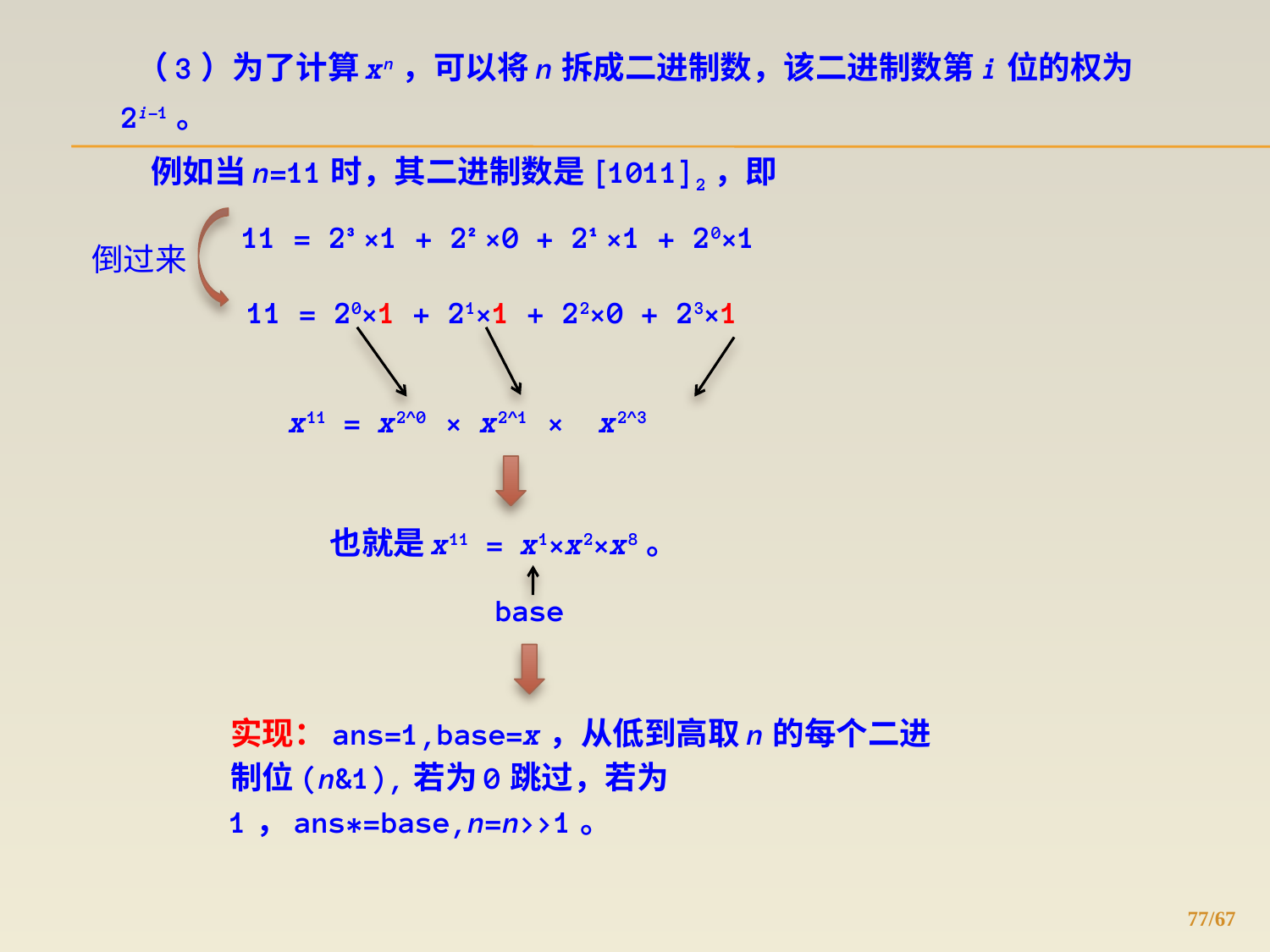

（3）为了计算xn，可以将n拆成二进制数，该二进制数第i位的权为2i-1。
   例如当n=11时，其二进制数是[1011]2，即
       11 = 2³×1 + 2²×0 + 2¹×1 + 20×1

倒过来
 11 = 20×1 + 21×1 + 22×0 + 23×1
x11 = x2^0  × x2^1  ×  x2^3

也就是x11 = x1×x2×x8。
base

实现：ans=1,base=x，从低到高取n的每个二进制位(n&1),若为0跳过，若为1，ans*=base,n=n>>1。
77/67